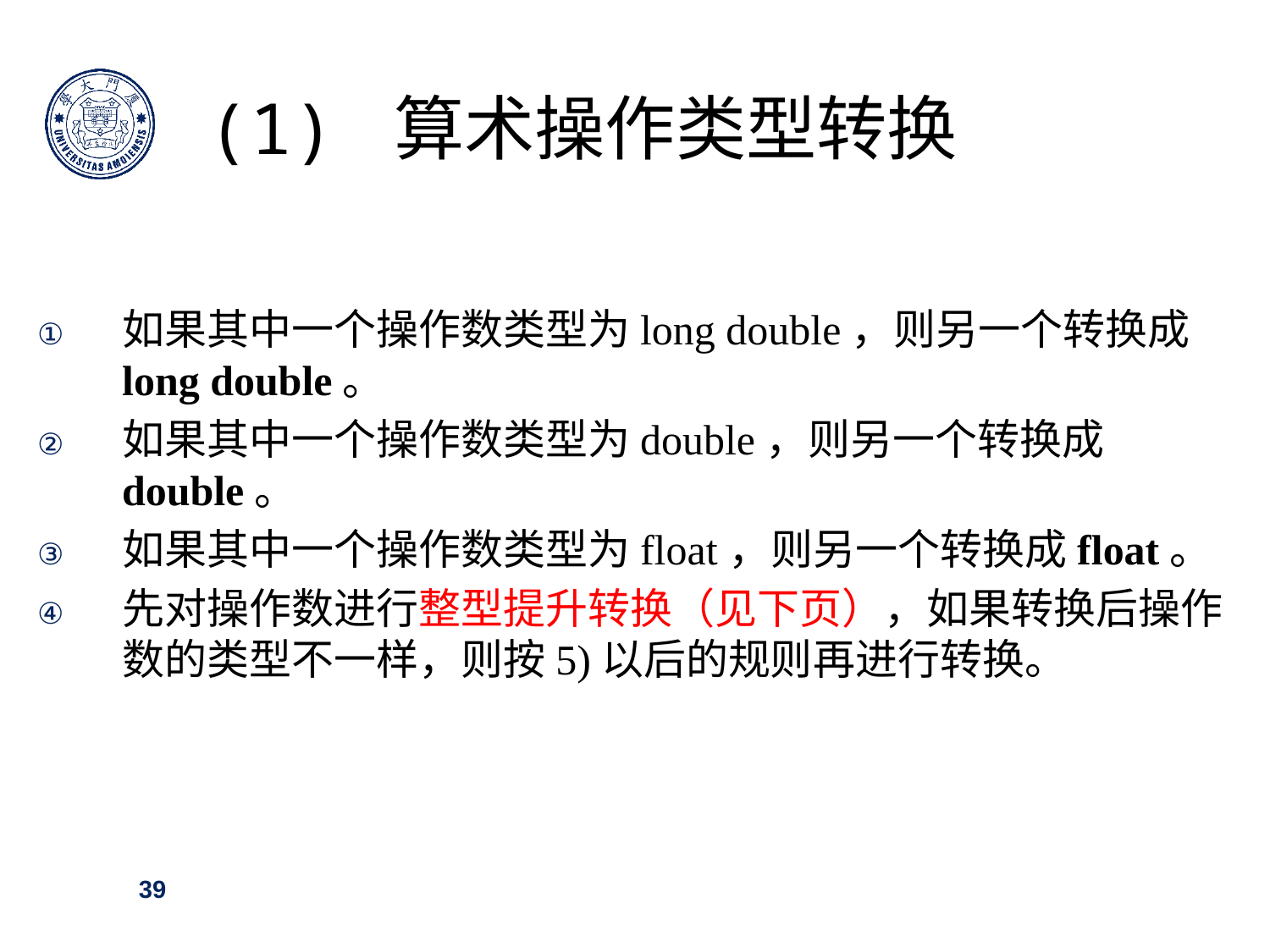

(1) 算术操作类型转换
如果其中一个操作数类型为long double，则另一个转换成long double。
如果其中一个操作数类型为double，则另一个转换成double。
如果其中一个操作数类型为float，则另一个转换成float。
先对操作数进行整型提升转换（见下页），如果转换后操作数的类型不一样，则按5)以后的规则再进行转换。
39